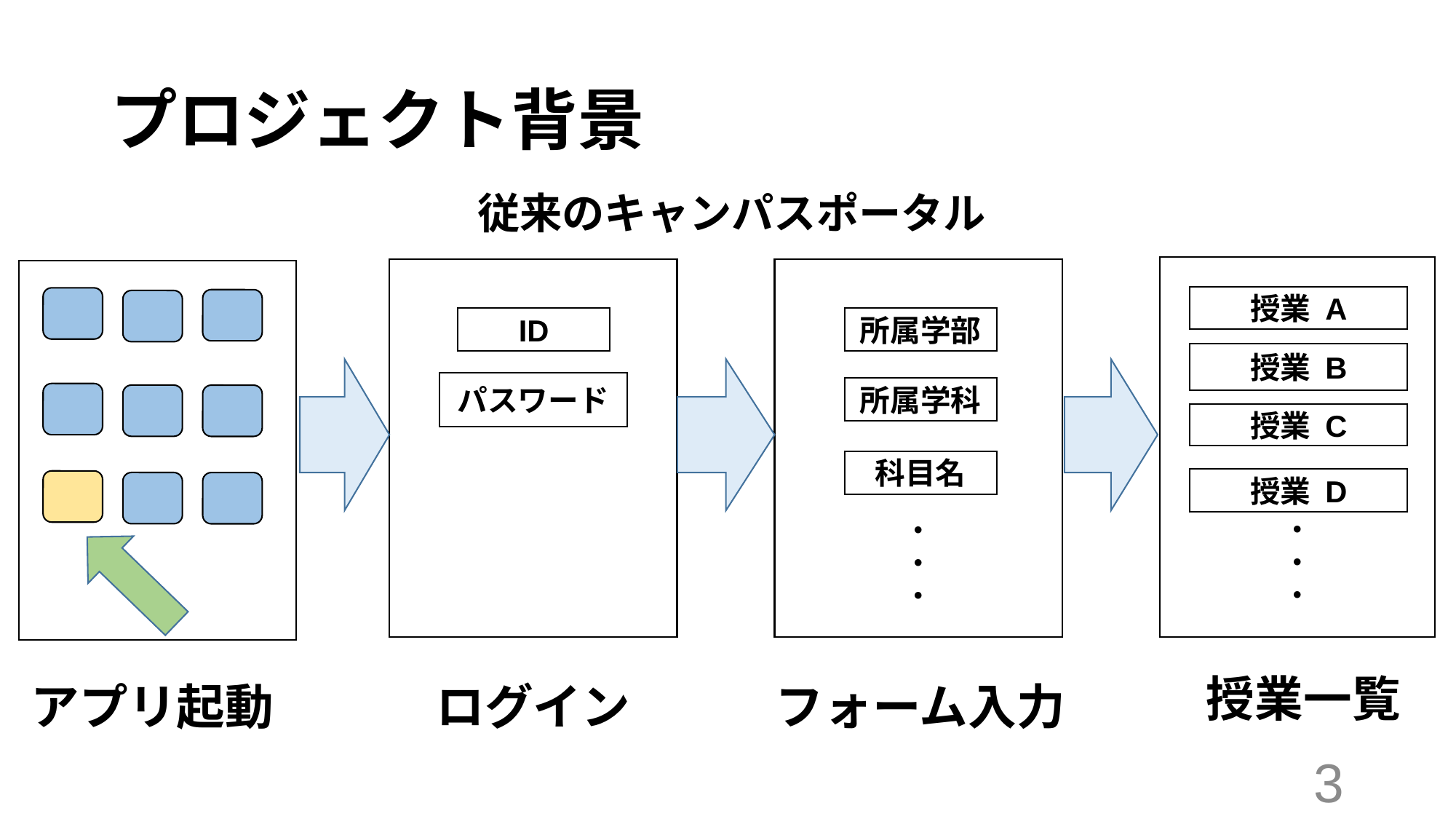

# プロジェクト背景
従来のキャンパスポータル

・
・
・
・

・
・
・

授業 A

ID
所属学部
授業 B

パスワード
所属学科

授業 C
科目名
授業 D

授業一覧
アプリ起動
ログイン
フォーム入力
3